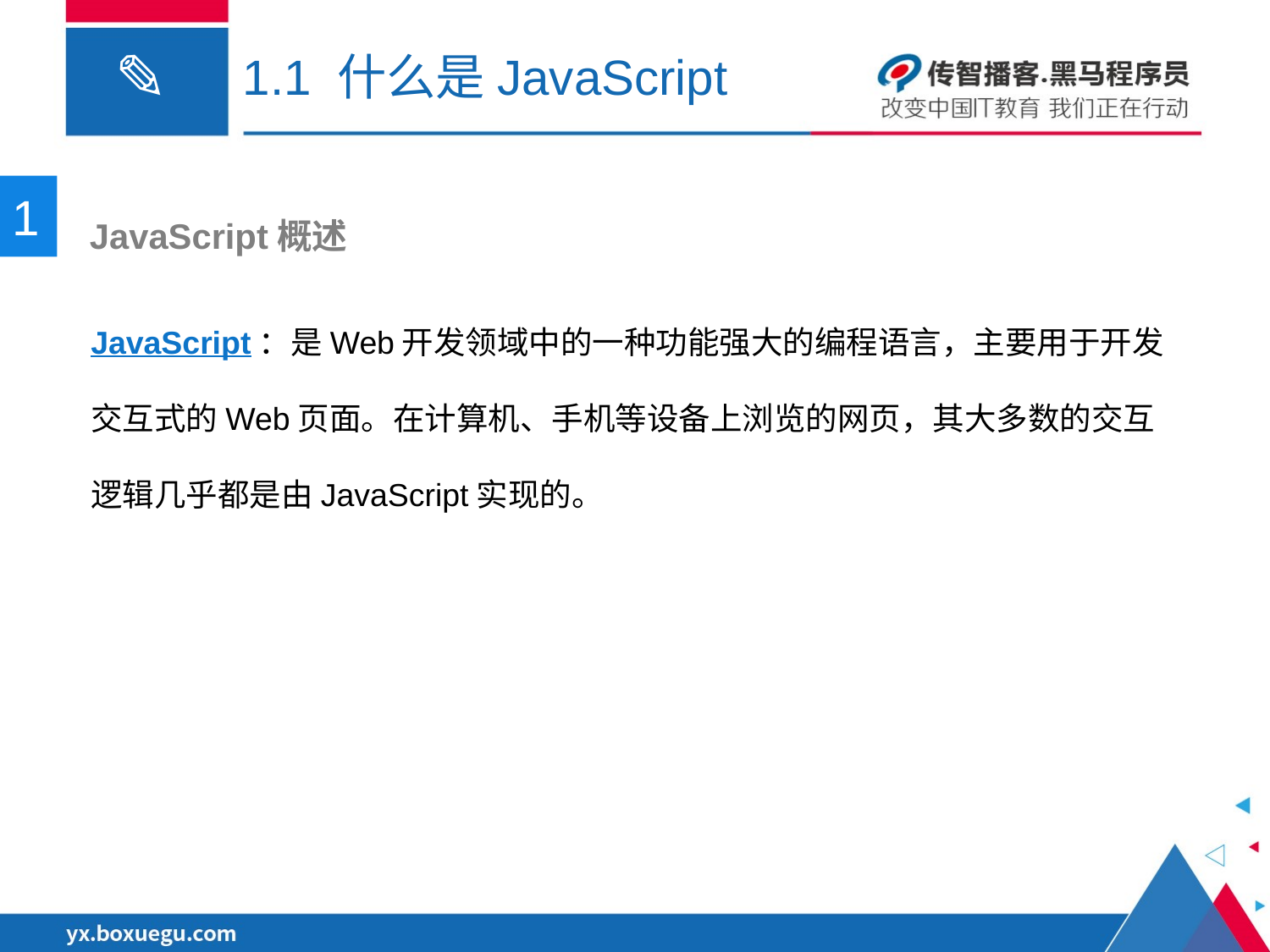

# 1.1 什么是JavaScript

1
  JavaScript概述
JavaScript：是Web开发领域中的一种功能强大的编程语言，主要用于开发交互式的Web页面。在计算机、手机等设备上浏览的网页，其大多数的交互逻辑几乎都是由JavaScript实现的。